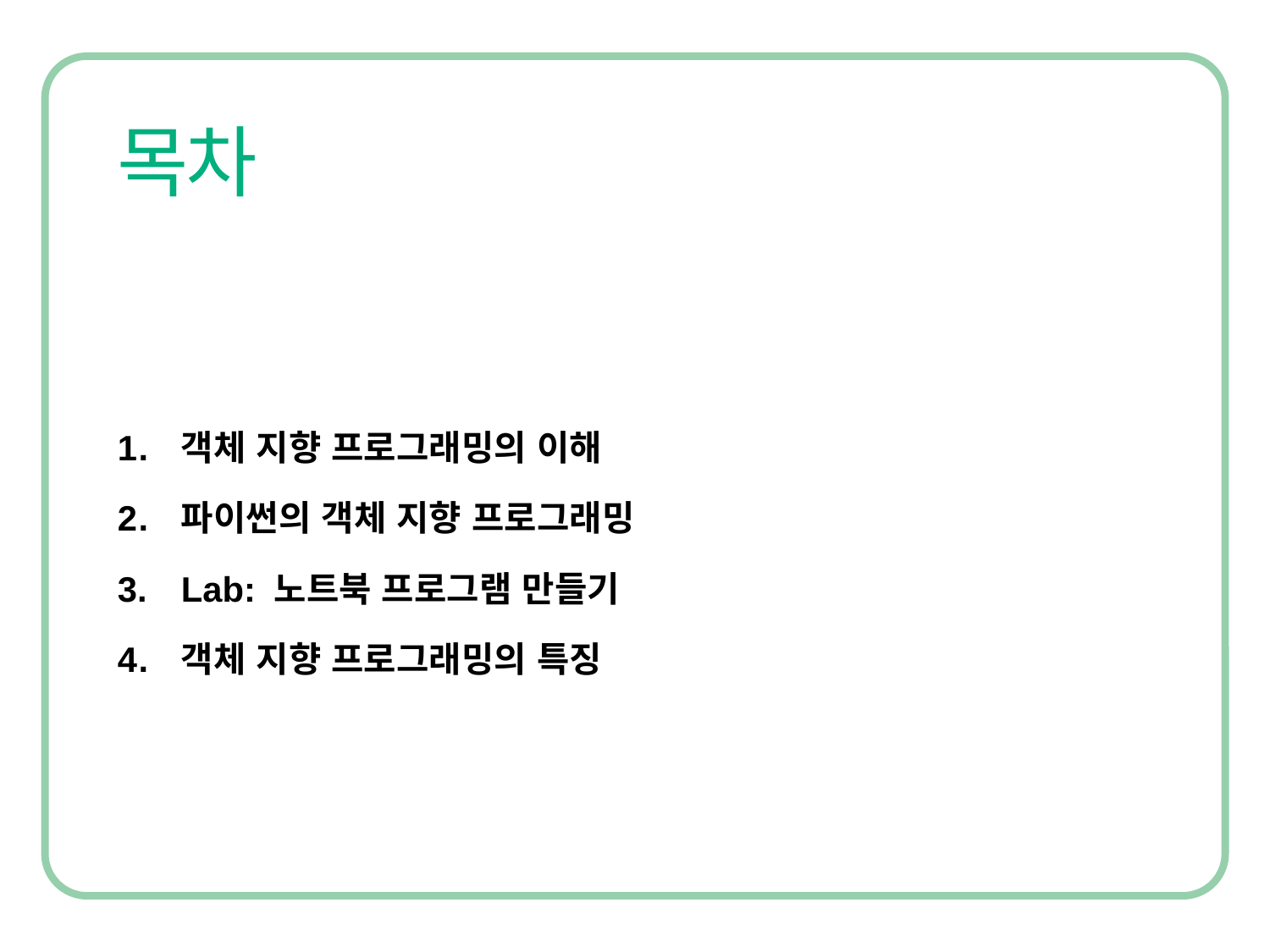

객체 지향 프로그래밍의 이해
파이썬의 객체 지향 프로그래밍
Lab: 노트북 프로그램 만들기
객체 지향 프로그래밍의 특징